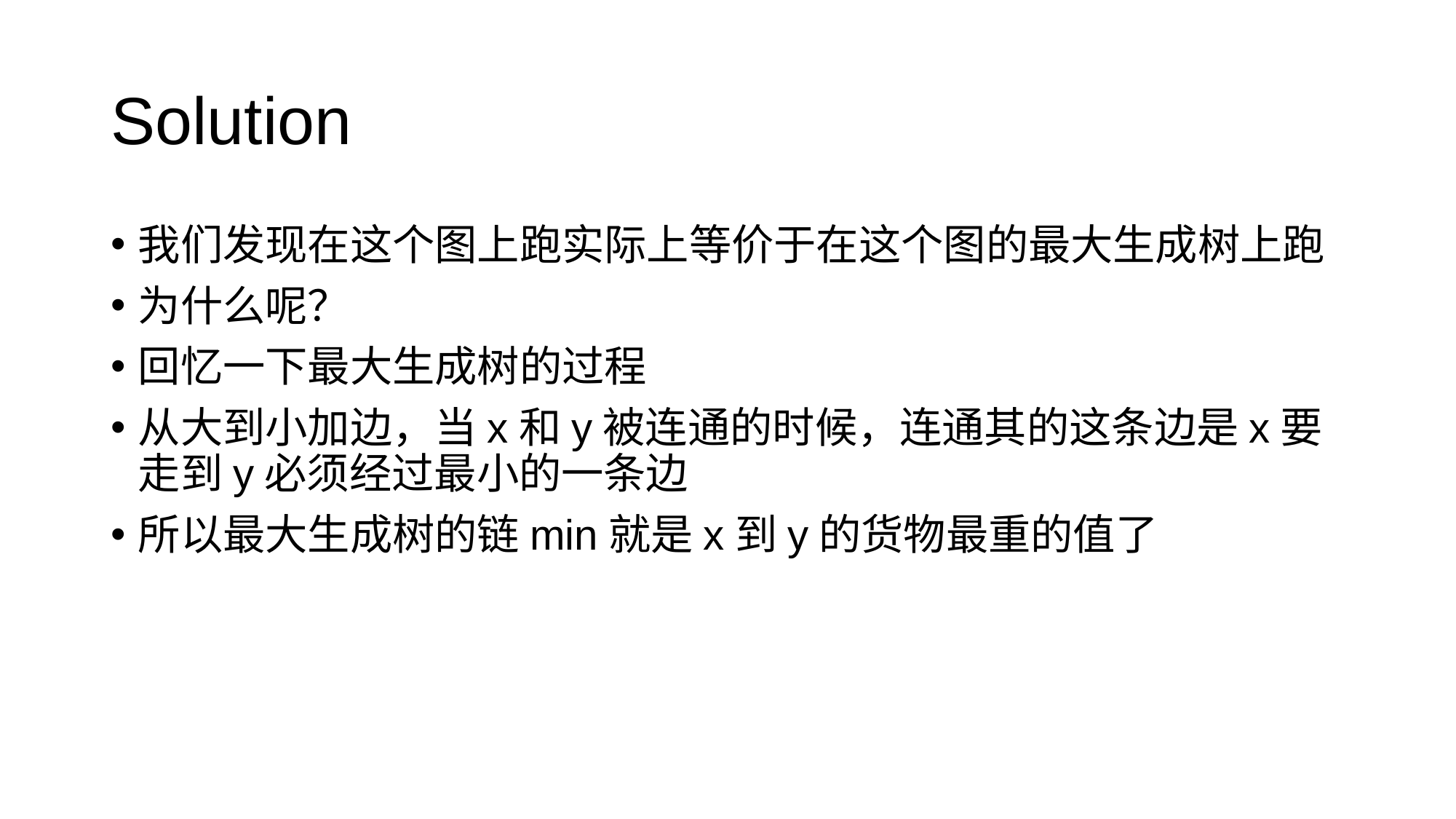

# Solution
我们发现在这个图上跑实际上等价于在这个图的最大生成树上跑
为什么呢？
回忆一下最大生成树的过程
从大到小加边，当x和y被连通的时候，连通其的这条边是x要走到y必须经过最小的一条边
所以最大生成树的链min就是x到y的货物最重的值了